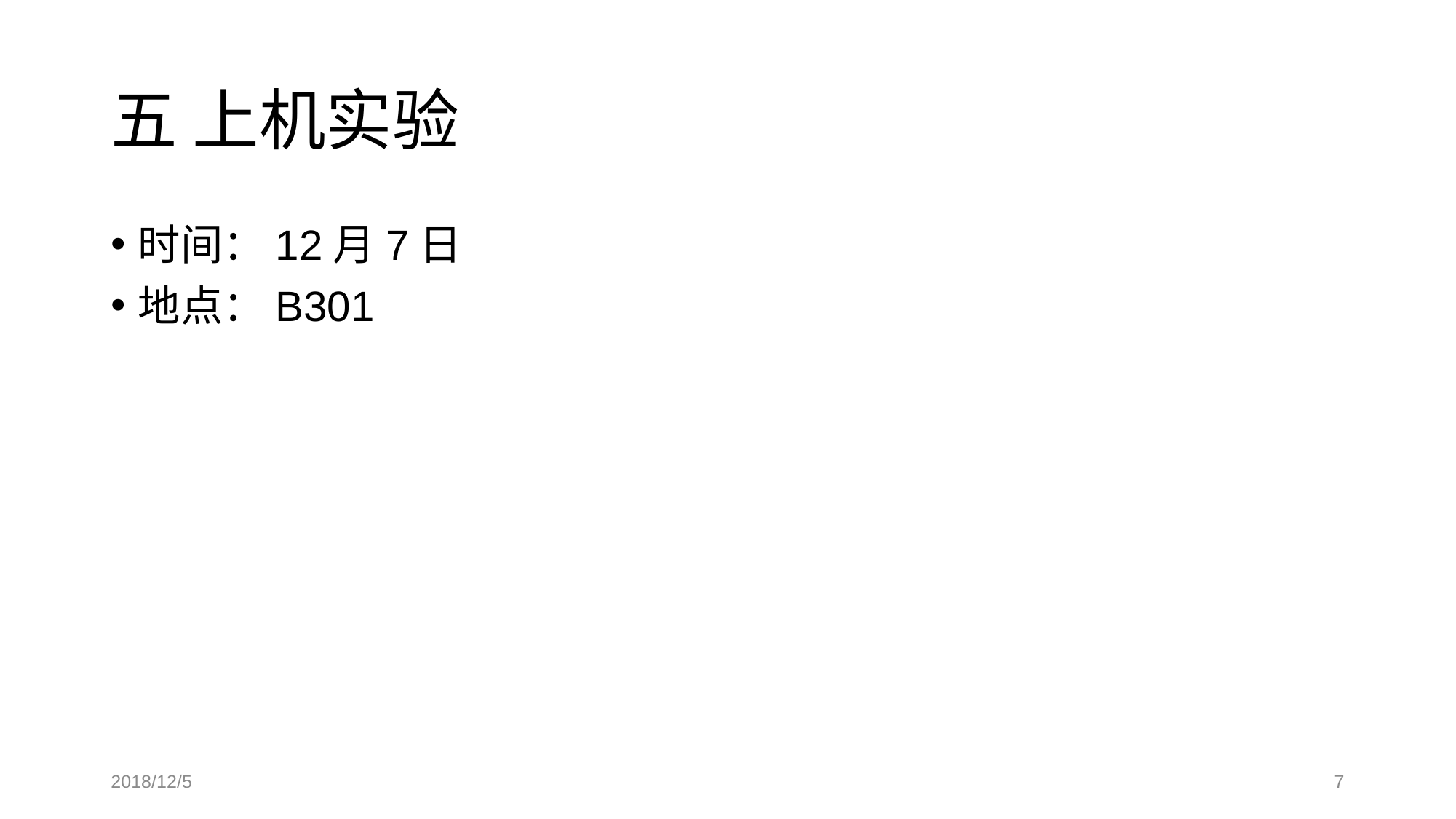

# 五 上机实验
时间：12月7日
地点：B301

2018/12/5
7